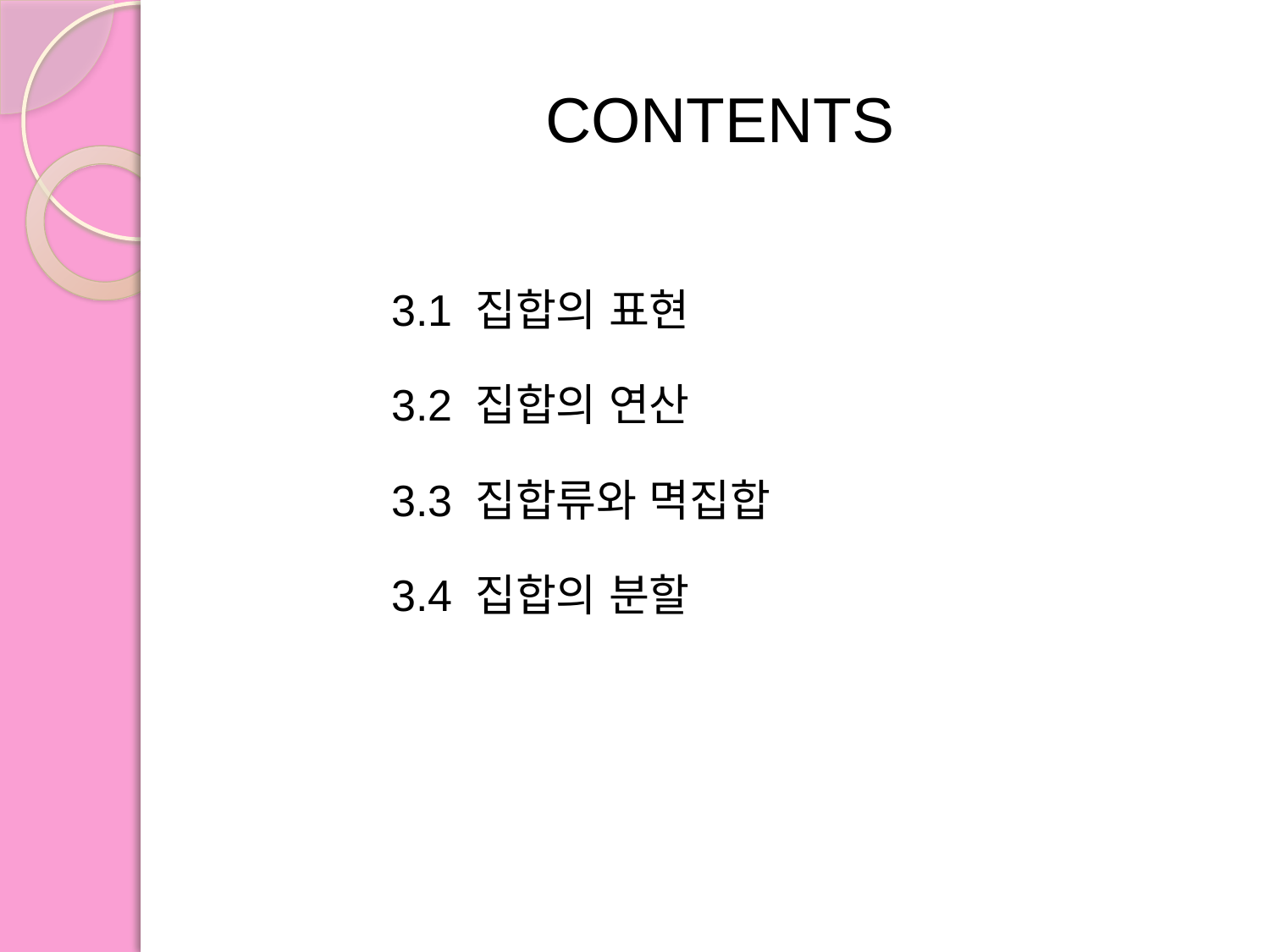

# CONTENTS
3.1 집합의 표현

3.2 집합의 연산

3.3 집합류와 멱집합

3.4 집합의 분할